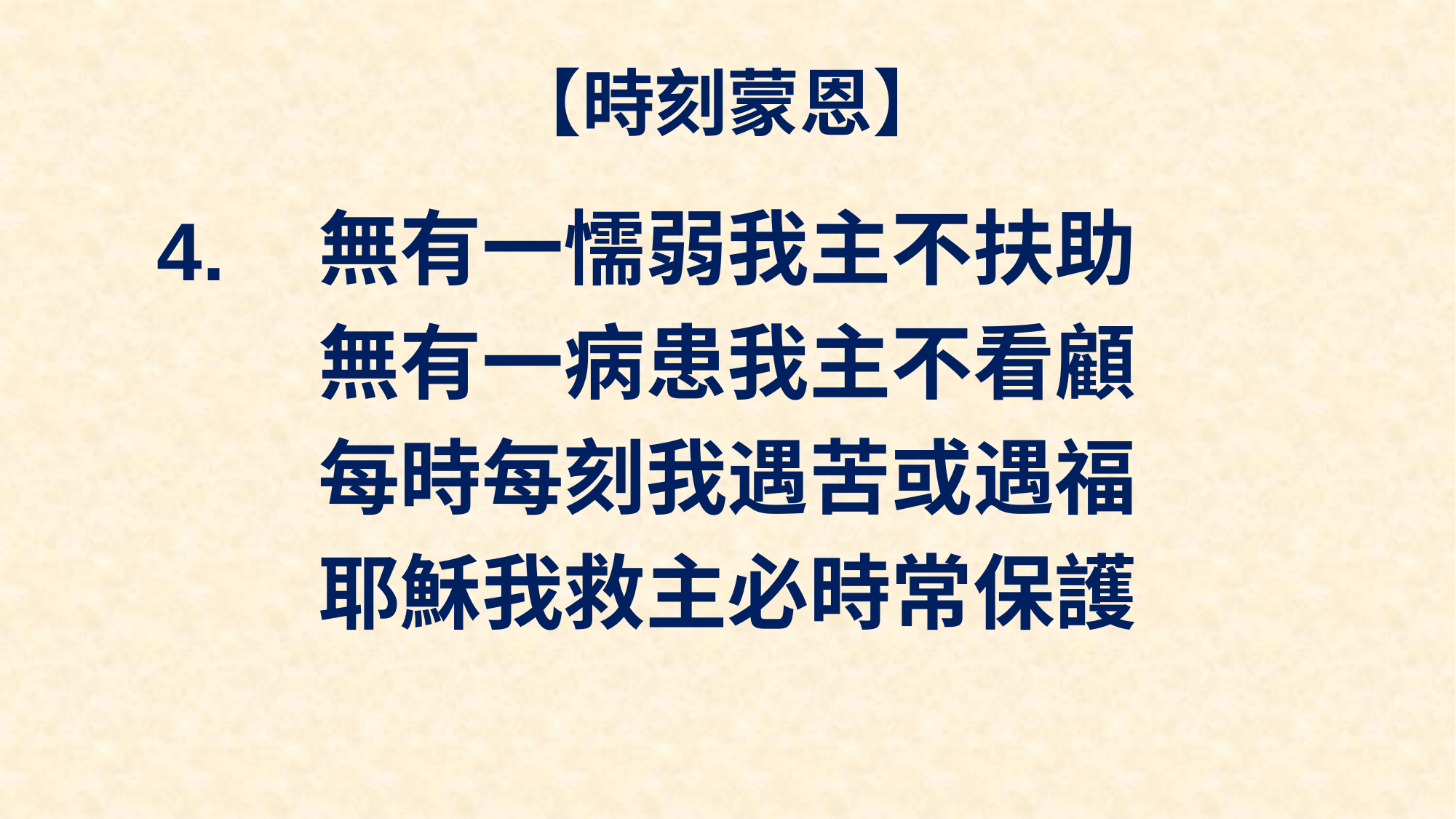

# 【時刻蒙恩】
無有一懦弱我主不扶助
無有一病患我主不看顧
每時每刻我遇苦或遇福
耶穌我救主必時常保護
4.